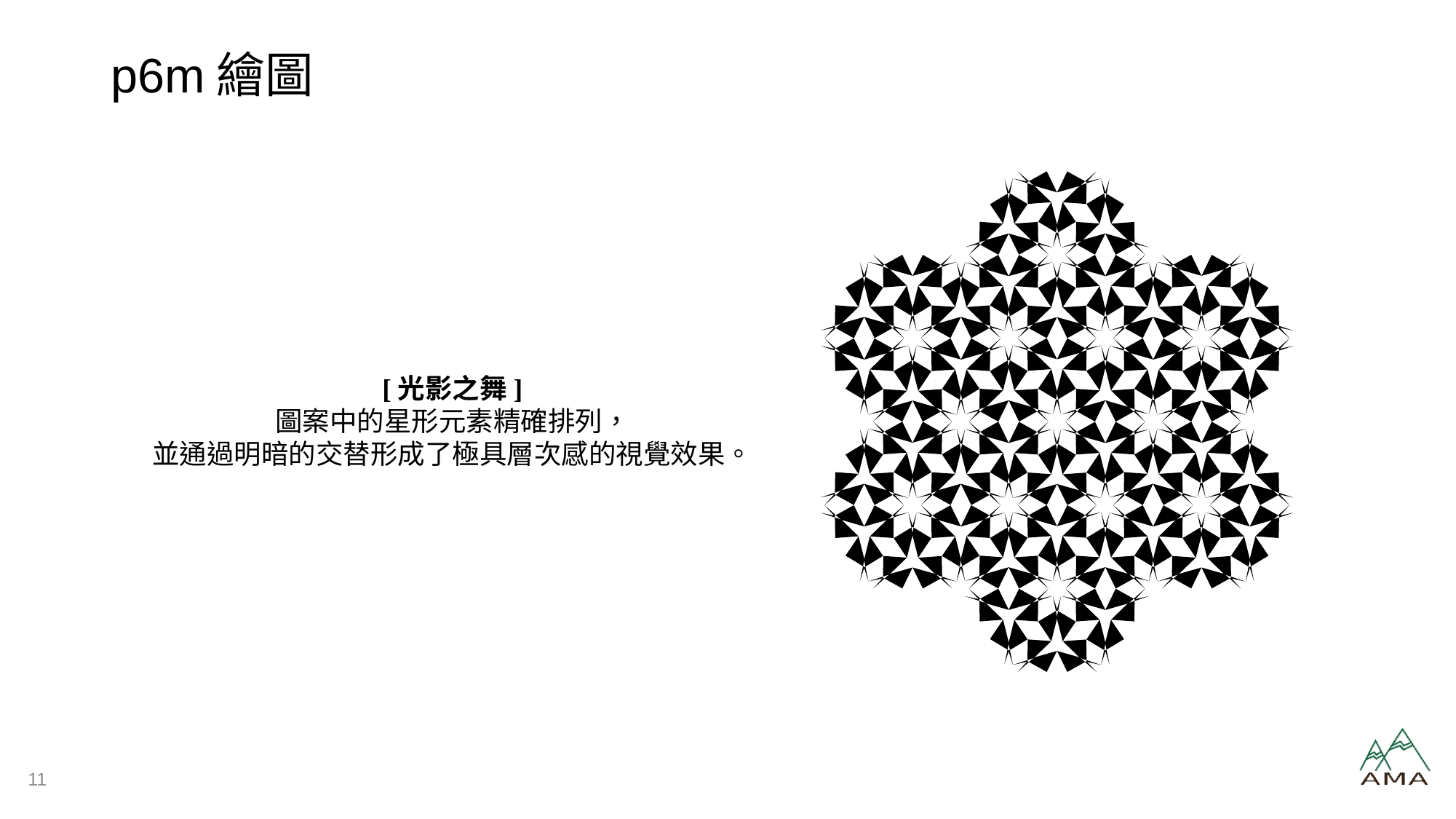

# p6m繪圖

[光影之舞]
圖案中的星形元素精確排列，
並通過明暗的交替形成了極具層次感的視覺效果。
11